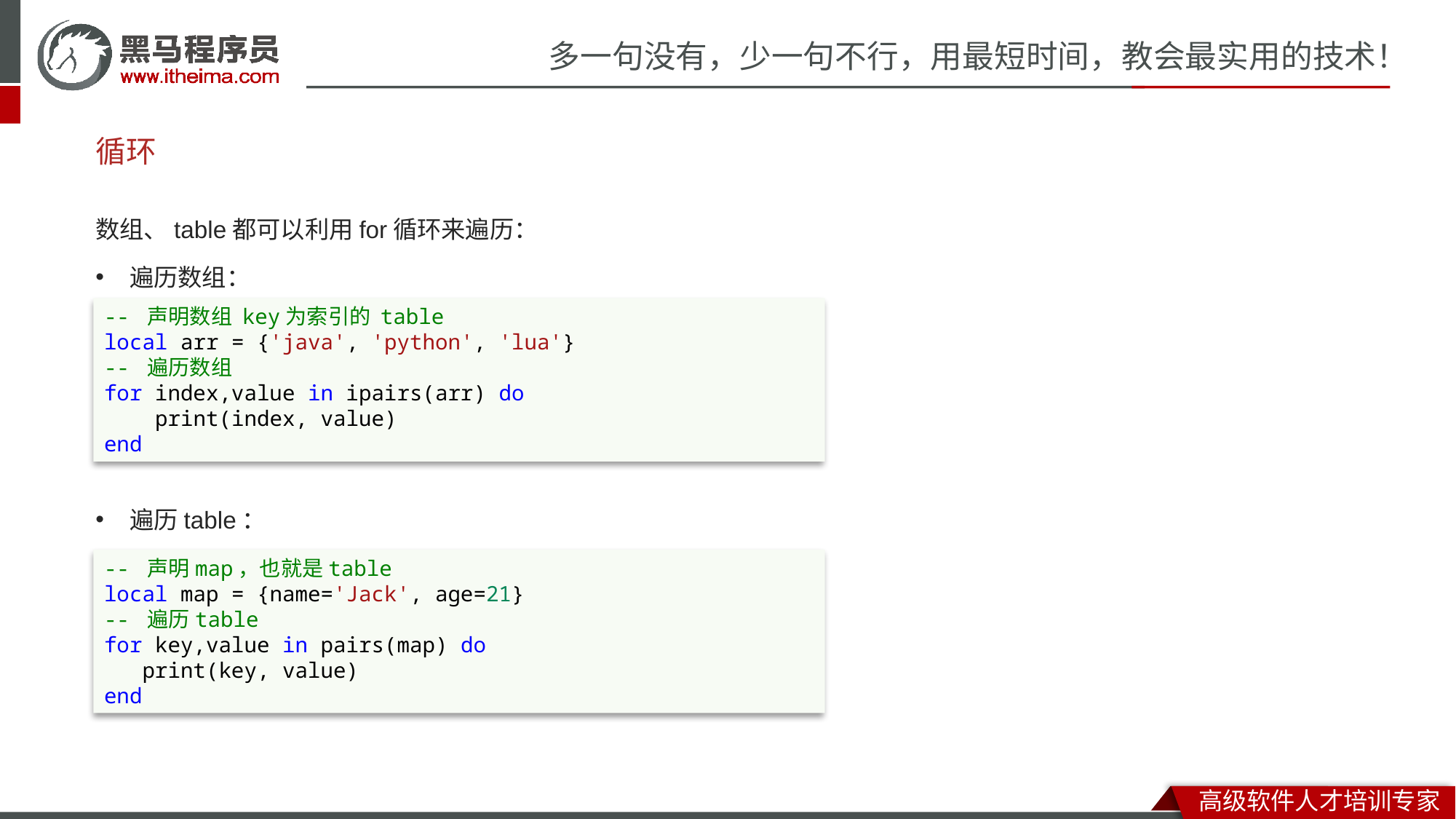

# 循环
数组、table都可以利用for循环来遍历：
遍历数组：

遍历table：
-- 声明数组 key为索引的 table
local arr = {'java', 'python', 'lua'}
-- 遍历数组
for index,value in ipairs(arr) do
    print(index, value)
end
-- 声明map，也就是table
local map = {name='Jack', age=21}
-- 遍历table
for key,value in pairs(map) do
   print(key, value)
end